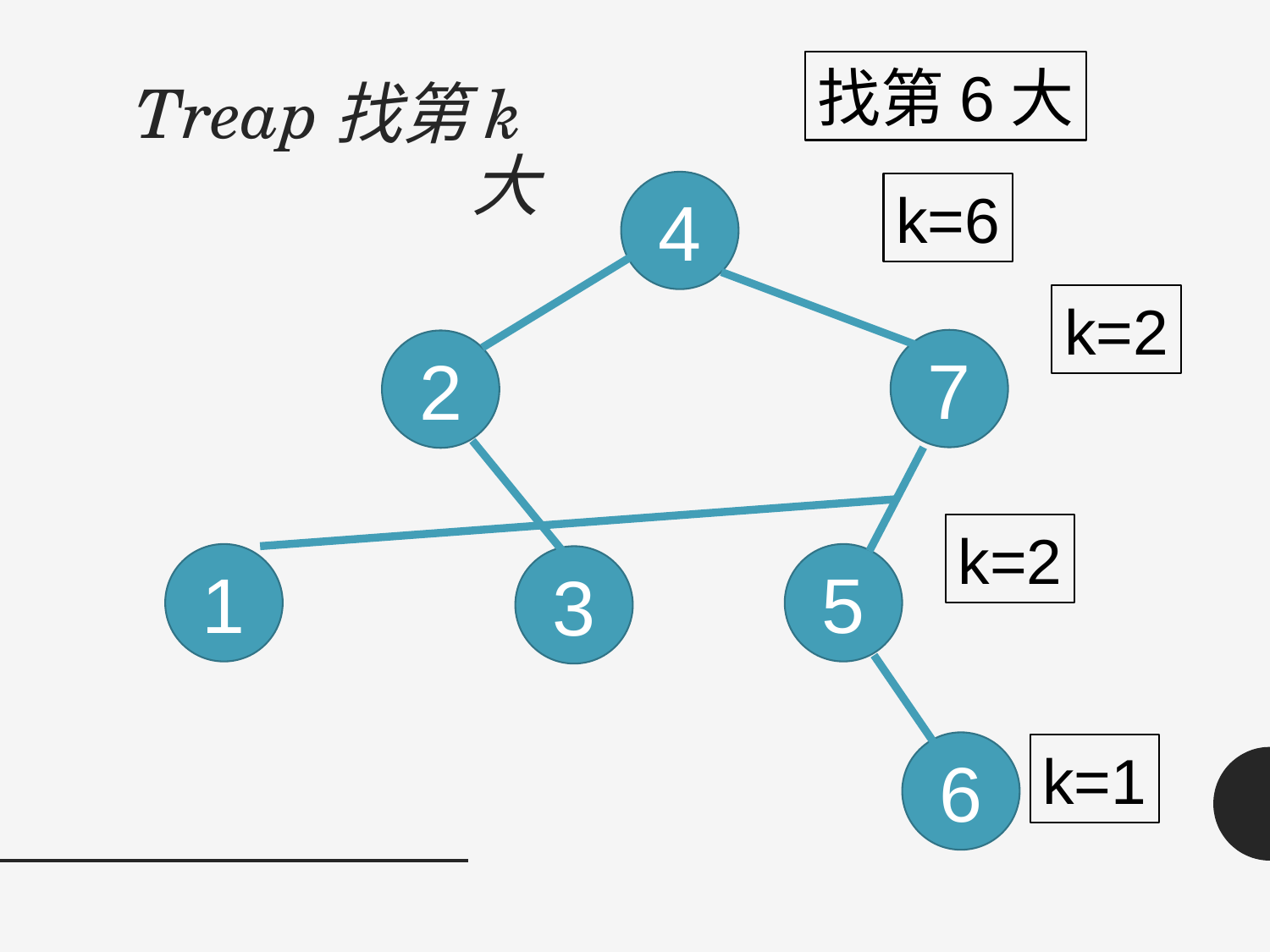

找第6大
# Treap找第k大
4
k=6
k=2
7
2
k=2
5
1
3
6
k=1